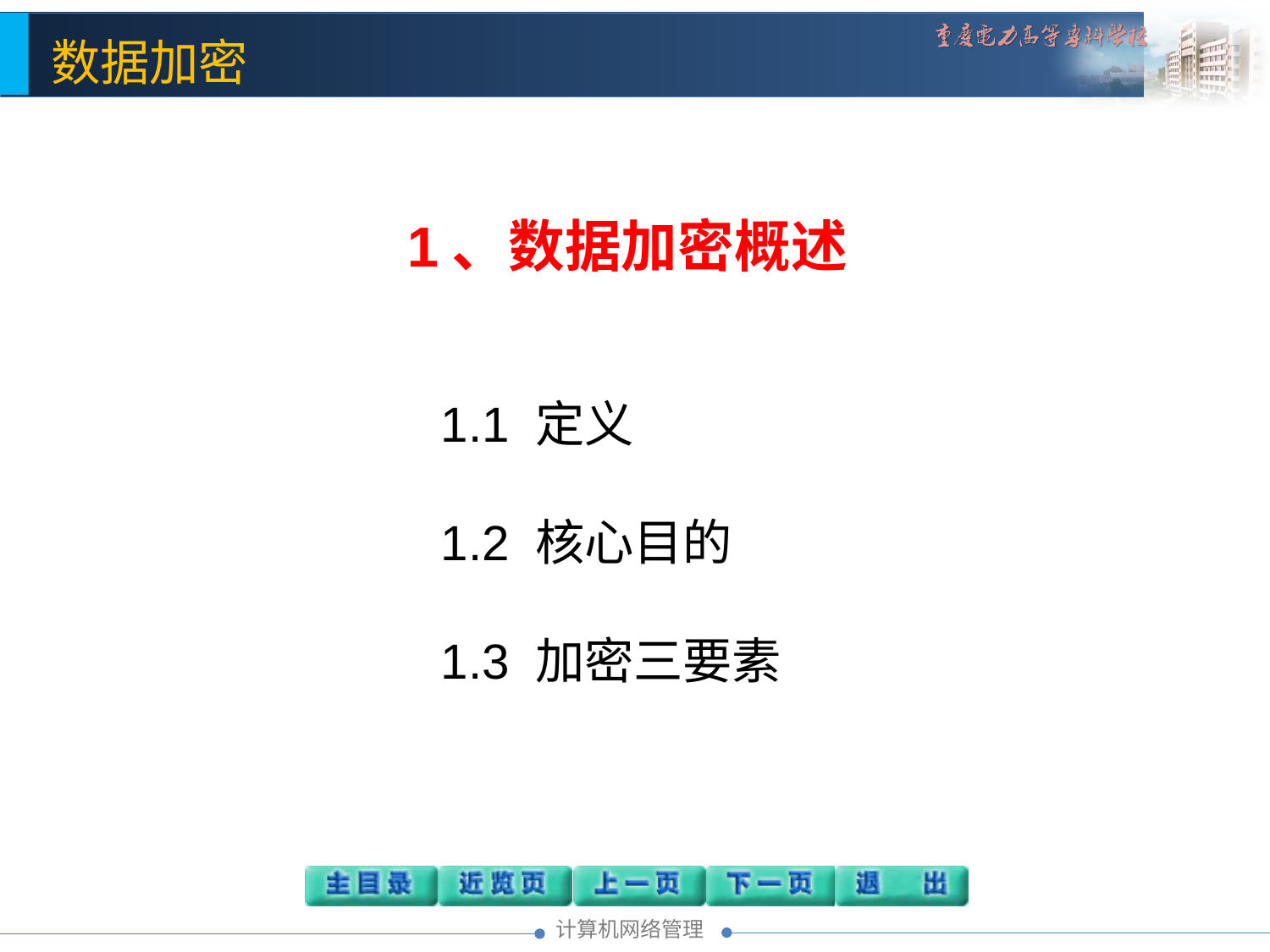

1、数据加密概述
1.1 定义
1.2 核心目的
1.3 加密三要素